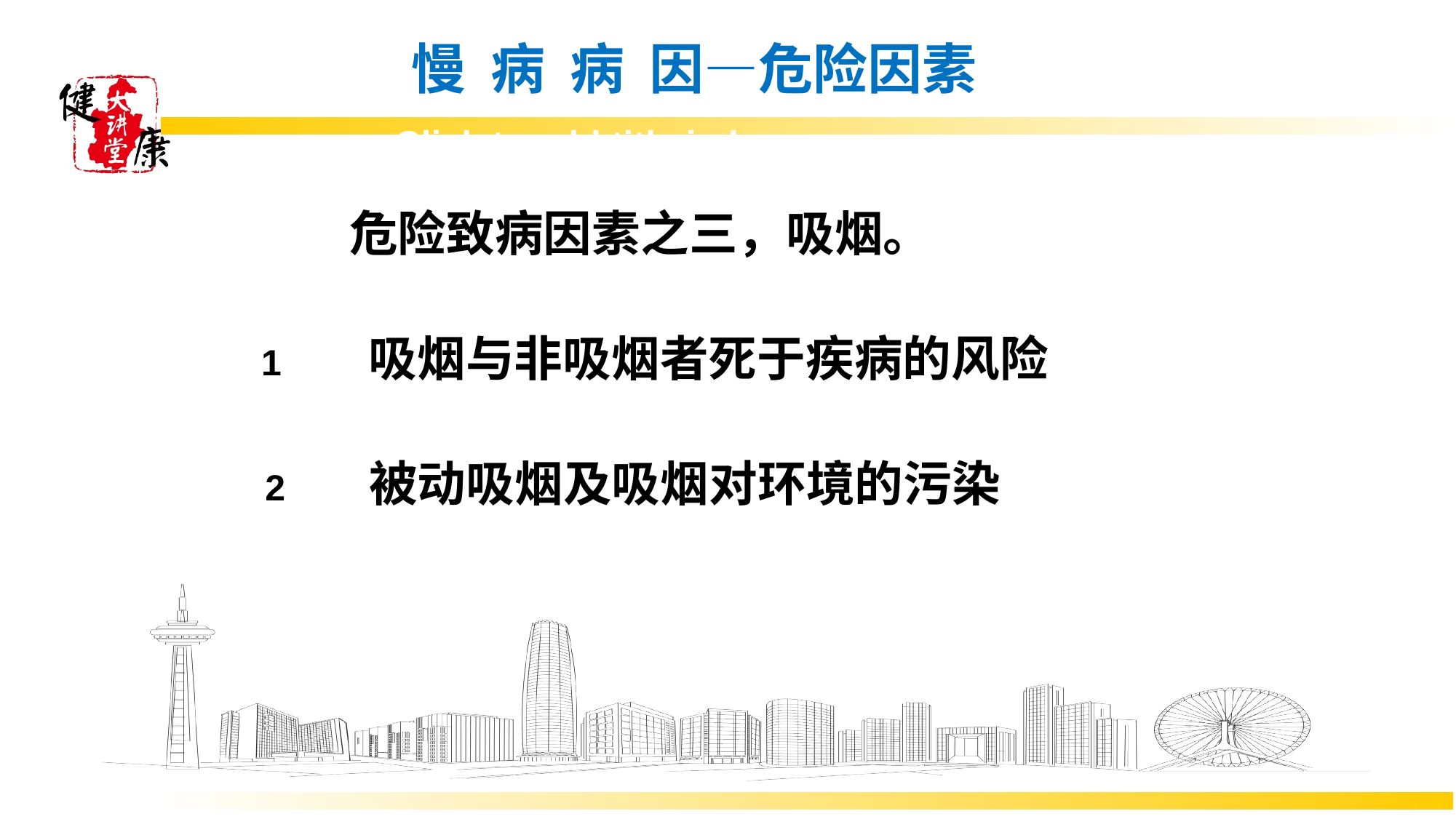

# 慢  病  病  因—危险因素
Click to add title in here
危险致病因素之三，吸烟。
 吸烟与非吸烟者死于疾病的风险
1
 被动吸烟及吸烟对环境的污染
2